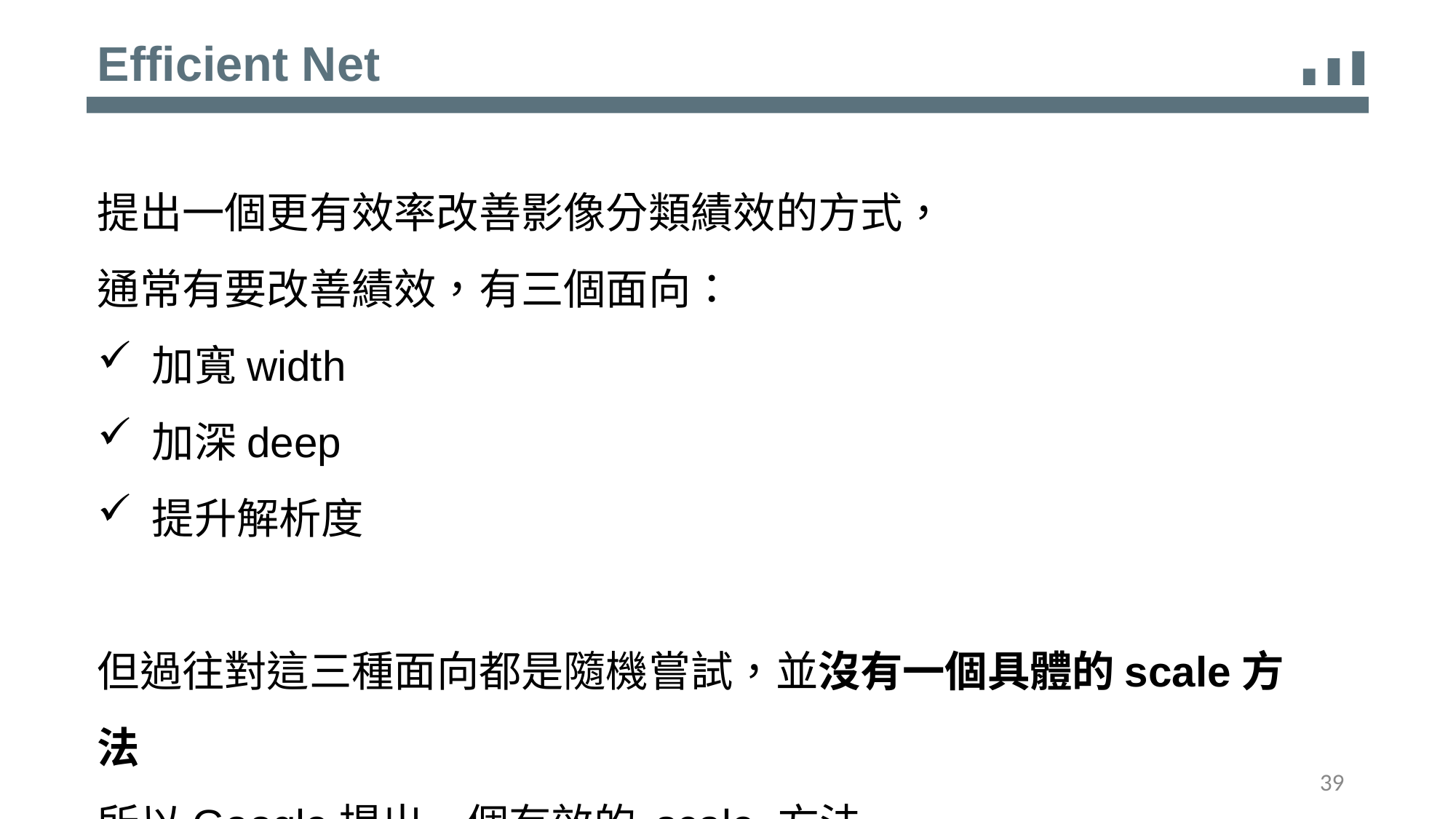

Efficient Net

提出一個更有效率改善影像分類績效的方式，
通常有要改善績效，有三個面向：
加寬width
加深deep
提升解析度

但過往對這三種面向都是隨機嘗試，並沒有一個具體的scale方法
所以Google提出一個有效的 scale 方法

39